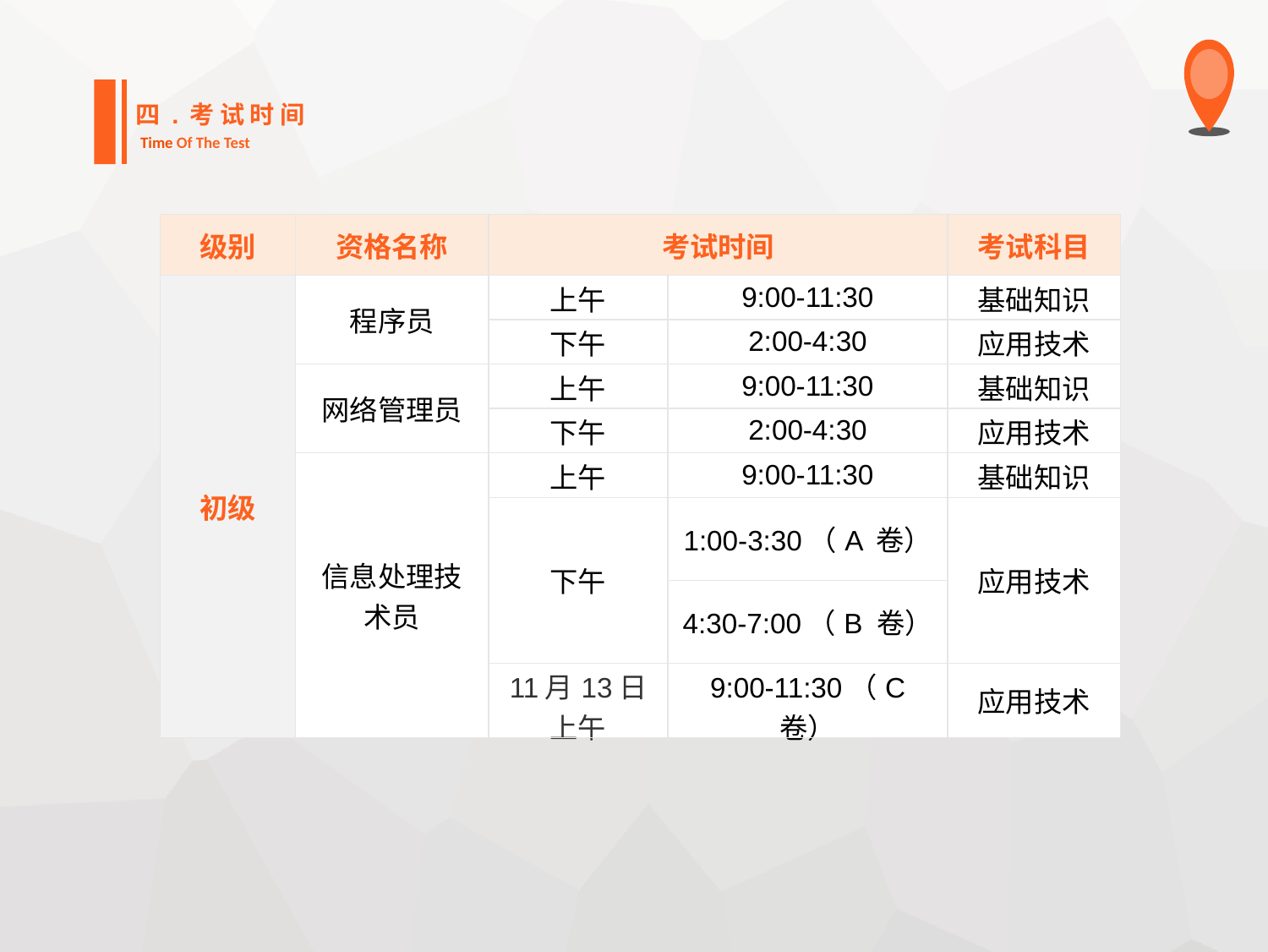

四.考试时间
Time Of The Test
| 级别 | 资格名称 | 考试时间 |  | 考试科目 |
| --- | --- | --- | --- | --- |
| 初级 | 程序员 | 上午 | 9:00-11:30 | 基础知识 |
|  |  | 下午 | 2:00-4:30 | 应用技术 |
|  | 网络管理员 | 上午 | 9:00-11:30 | 基础知识 |
|  |  | 下午 | 2:00-4:30 | 应用技术 |
|  | 信息处理技术员 | 上午 | 9:00-11:30 | 基础知识 |
|  |  | 下午 | 1:00-3:30（A 卷） | 应用技术 |
|  |  |  | 4:30-7:00（B 卷） |  |
|  |  | 11月13日 上午 | 9:00-11:30（C 卷） | 应用技术 |